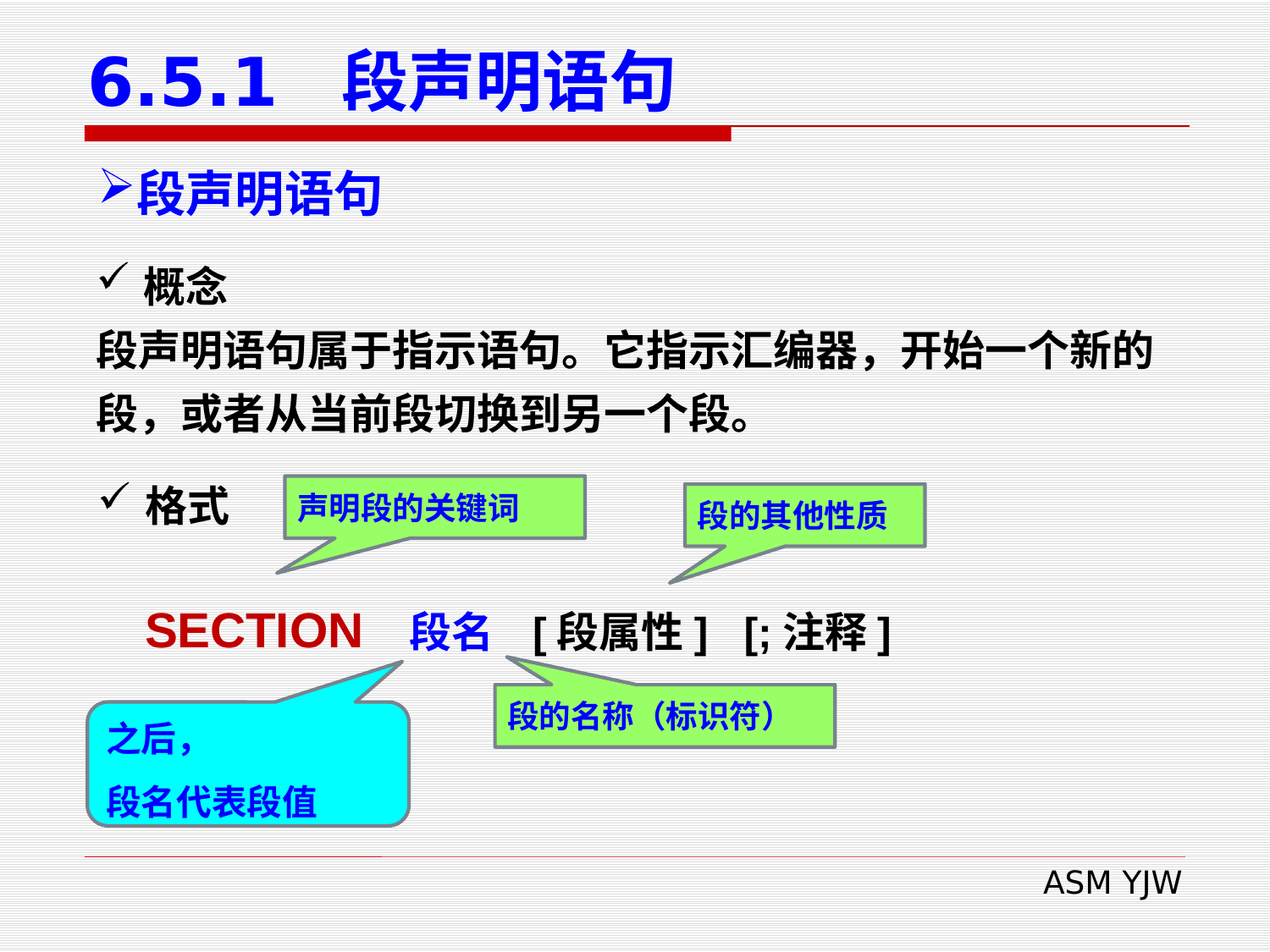

# 6.5.1  段声明语句
段声明语句
概念
段声明语句属于指示语句。它指示汇编器，开始一个新的段，或者从当前段切换到另一个段。
格式

    SECTION   段名   [段属性]   [;注释]
声明段的关键词
段的其他性质
段的名称（标识符）
之后，
段名代表段值